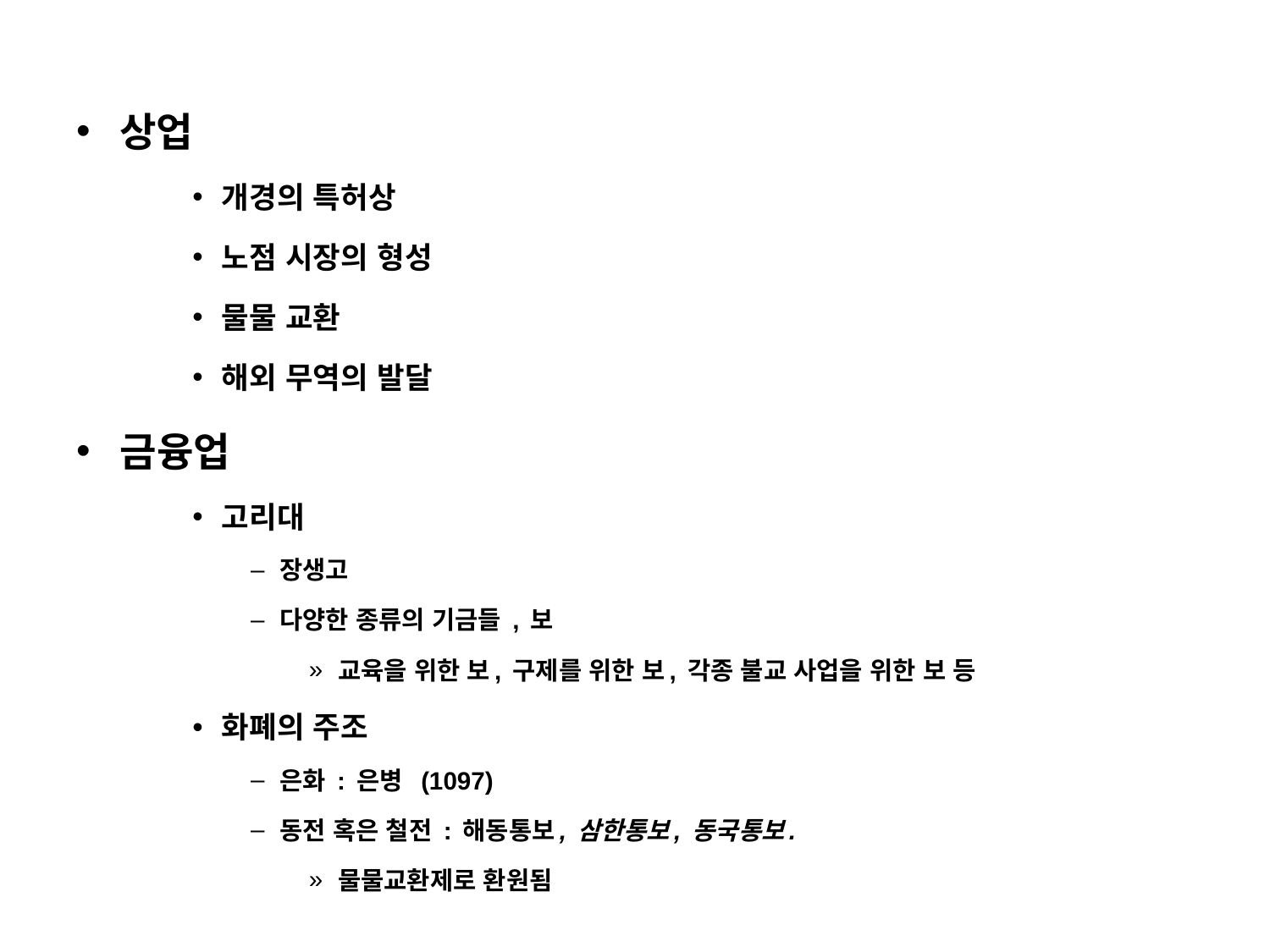

상업
개경의 특허상
노점 시장의 형성
물물 교환
해외 무역의 발달
금융업
고리대
장생고
다양한 종류의 기금들 , 보
교육을 위한 보, 구제를 위한 보, 각종 불교 사업을 위한 보 등
화폐의 주조
은화 : 은병  (1097)
동전 혹은 철전 : 해동통보, 삼한통보, 동국통보.
물물교환제로 환원됨